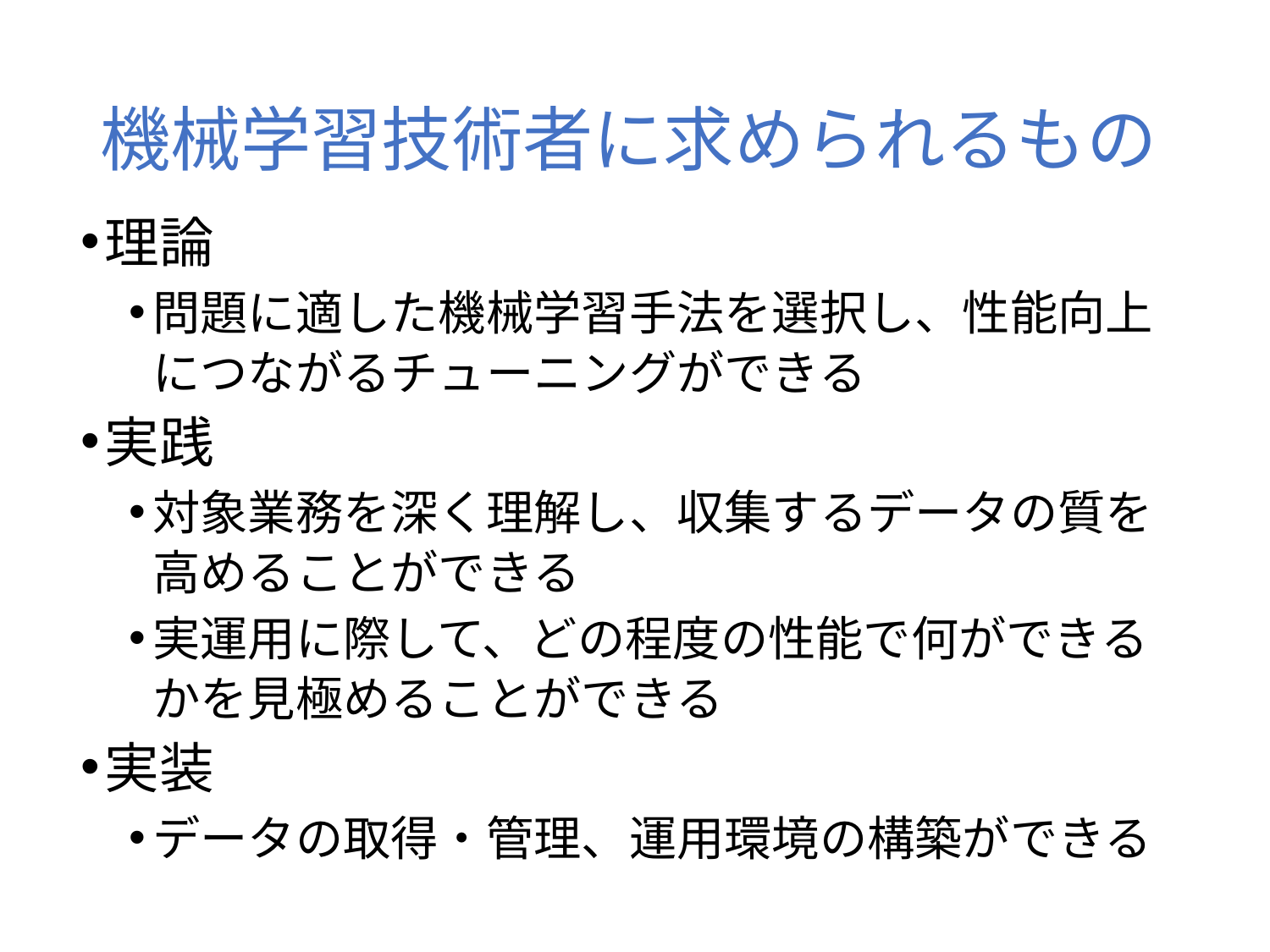

# 機械学習技術者に求められるもの
理論
問題に適した機械学習手法を選択し、性能向上につながるチューニングができる
実践
対象業務を深く理解し、収集するデータの質を高めることができる
実運用に際して、どの程度の性能で何ができるかを見極めることができる
実装
データの取得・管理、運用環境の構築ができる